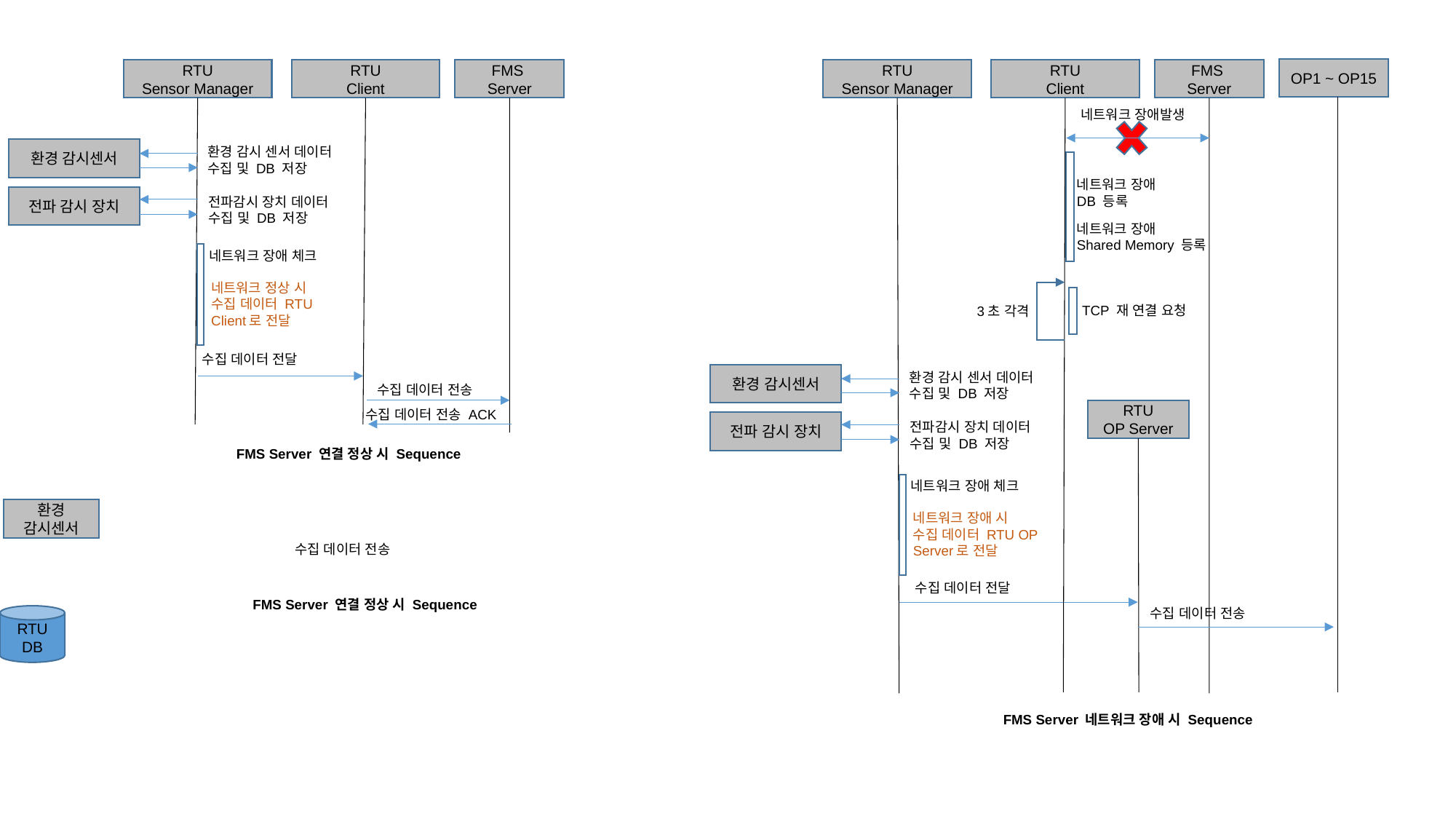

OP1 ~ OP15
RTU
Sensor Manager
RTU
Client
FMS
Server
RTU
Sensor Manager
RTU
Client
FMS
Server
네트워크 장애발생

환경 감시 센서 데이터 수집 및 DB 저장
환경 감시센서

네트워크 장애
DB 등록
전파 감시 장치
전파감시 장치 데이터 수집 및 DB 저장
네트워크 장애
Shared Memory 등록
네트워크 장애 체크

네트워크 정상 시
수집 데이터 RTU Client로 전달

TCP 재 연결 요청
3초 각격
수집 데이터 전달
환경 감시 센서 데이터 수집 및 DB 저장
환경 감시센서
수집 데이터 전송
수집 데이터 전송 ACK
RTU
OP Server
전파 감시 장치
전파감시 장치 데이터 수집 및 DB 저장
FMS Server 연결 정상 시 Sequence
네트워크 장애 체크

환경 감시센서
네트워크 장애 시
수집 데이터 RTU OP Server로 전달
수집 데이터 전송
수집 데이터 전달
FMS Server 연결 정상 시 Sequence
수집 데이터 전송
RTU
DB
FMS Server 네트워크 장애 시 Sequence